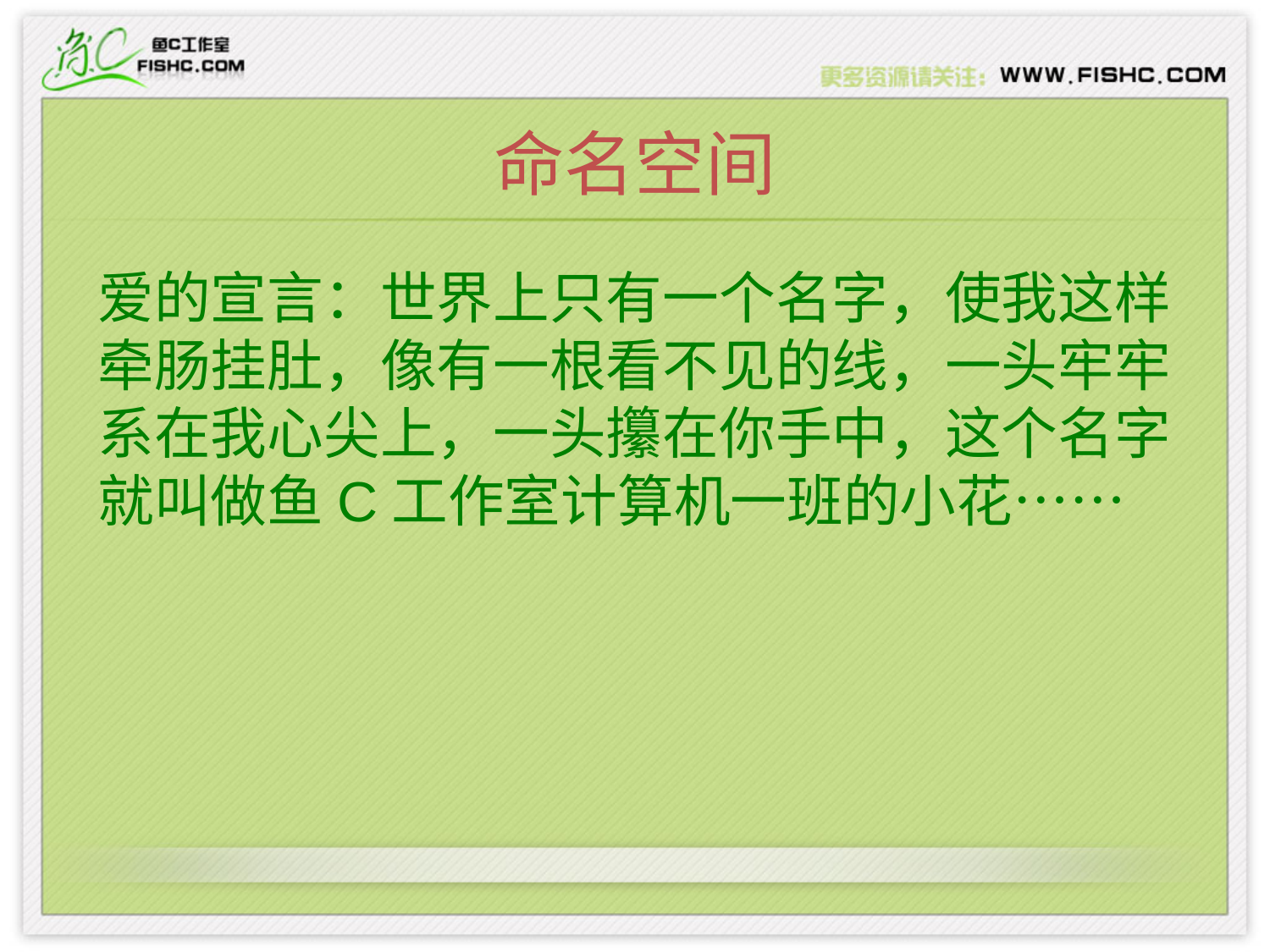

# 命名空间
爱的宣言：世界上只有一个名字，使我这样牵肠挂肚，像有一根看不见的线，一头牢牢系在我心尖上，一头攥在你手中，这个名字就叫做鱼C工作室计算机一班的小花……